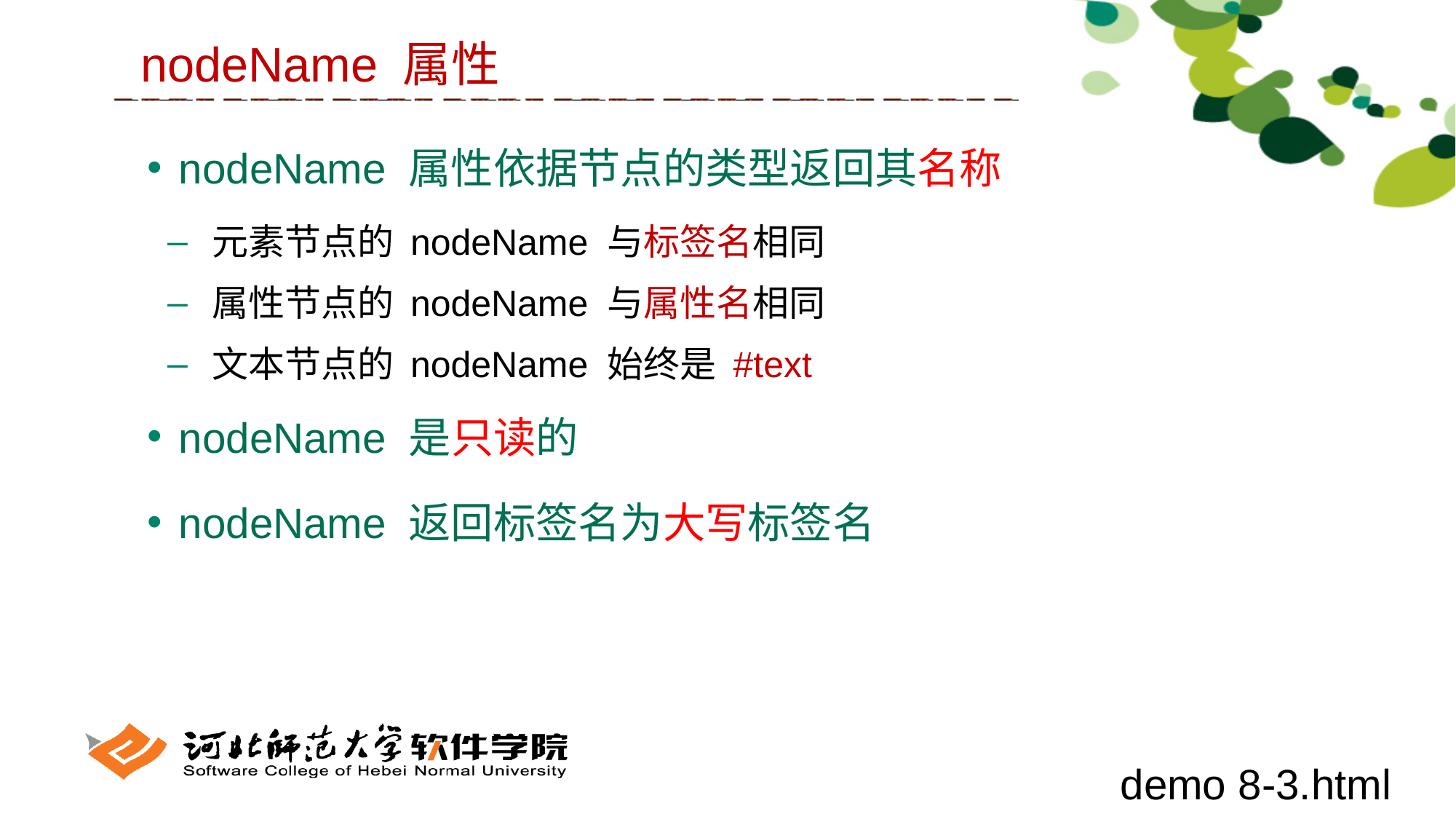

nodeName 属性
 nodeName 属性依据节点的类型返回其名称
 元素节点的 nodeName 与标签名相同
 属性节点的 nodeName 与属性名相同
 文本节点的 nodeName 始终是 #text
 nodeName 是只读的
 nodeName 返回标签名为大写标签名

demo 8-3.html